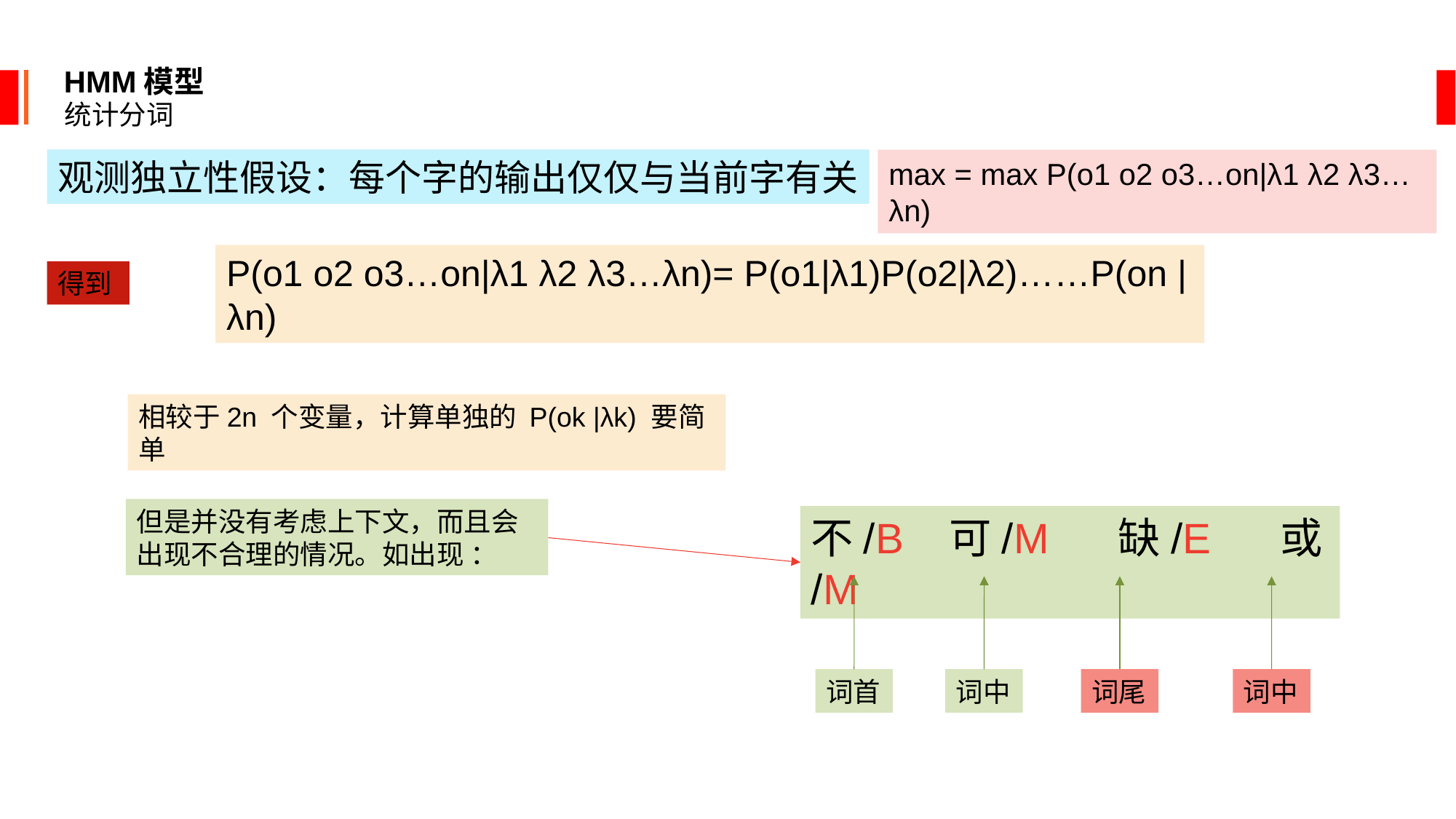

HMM模型

统计分词
观测独立性假设：每个字的输出仅仅与当前字有关
max = max P(o1 o2 o3…on|λ1 λ2 λ3…λn)
P(o1 o2 o3…on|λ1 λ2 λ3…λn)= P(o1|λ1)P(o2|λ2)……P(on |λn)
得到
相较于2n 个变量，计算单独的 P(ok |λk) 要简单
但是并没有考虑上下文，而且会出现不合理的情况。如出现 ：
不/B   可/M     缺/E     或/M
词首
词中
词尾
词中